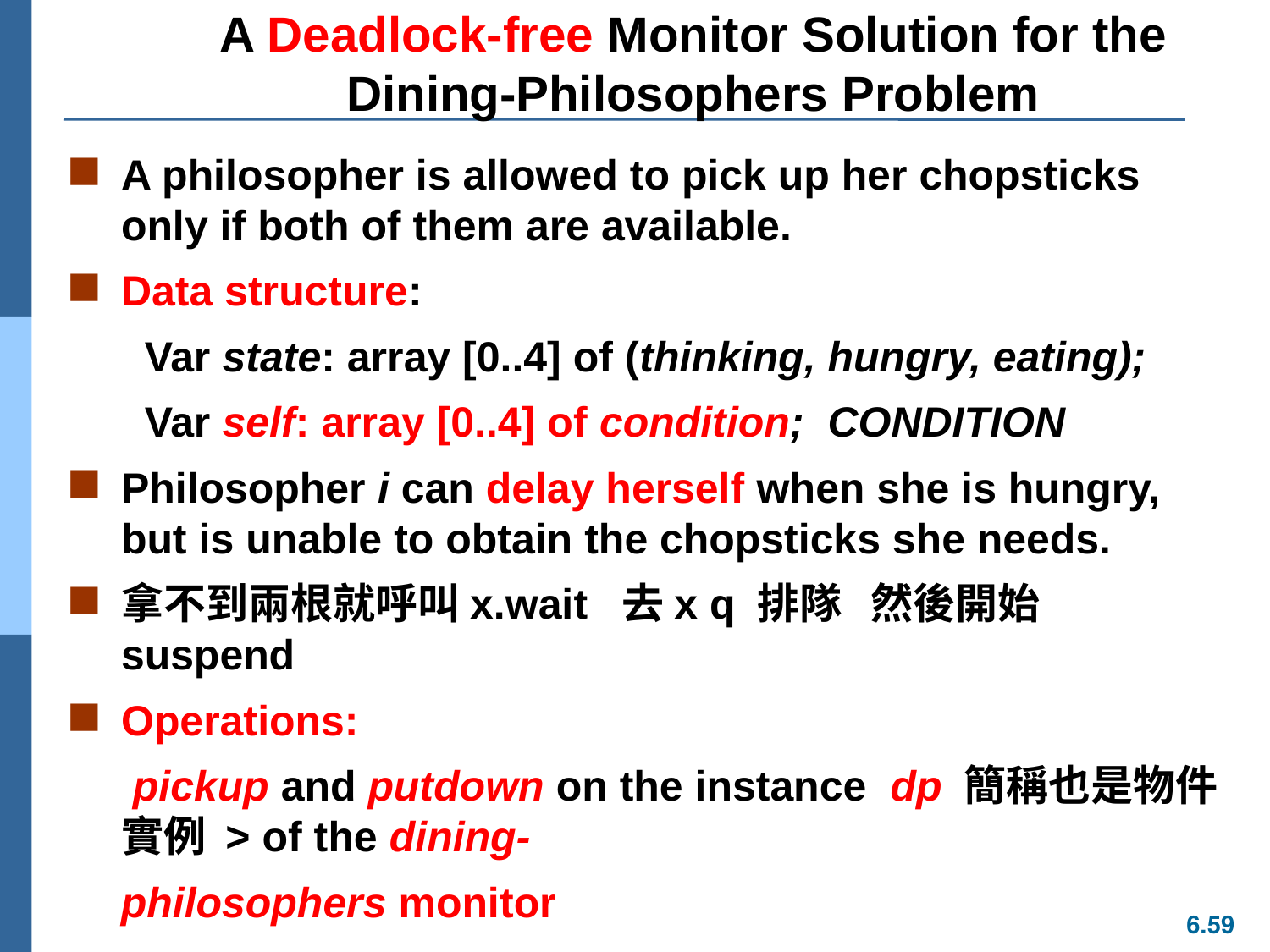

# A Deadlock-free Monitor Solution for the Dining-Philosophers Problem
A philosopher is allowed to pick up her chopsticks only if both of them are available.
Data structure:
      Var state: array [0..4] of (thinking, hungry, eating);
      Var self: array [0..4] of condition;  CONDITION
Philosopher i can delay herself when she is hungry, but is unable to obtain the chopsticks she needs.
拿不到兩根就呼叫x.wait  去x q 排隊   然後開始suspend
Operations:
     pickup and putdown on the instance  dp 簡稱也是物件實例 > of the dining-
    philosophers monitor